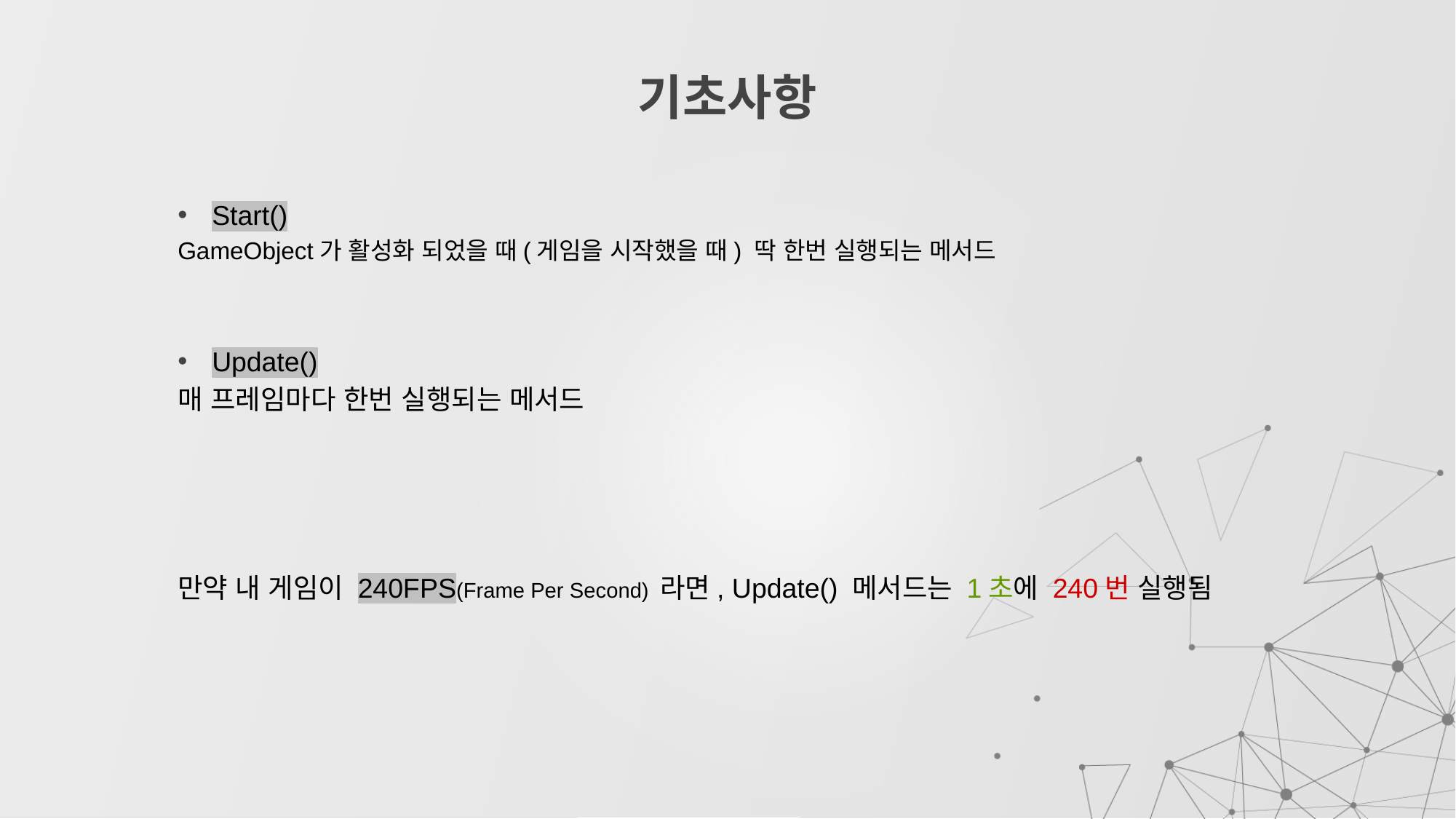

# 기초사항
Start()
GameObject가 활성화 되었을 때(게임을 시작했을 때) 딱 한번 실행되는 메서드

Update()
매 프레임마다 한번 실행되는 메서드

만약 내 게임이 240FPS(Frame Per Second) 라면, Update() 메서드는 1초에 240번 실행됨